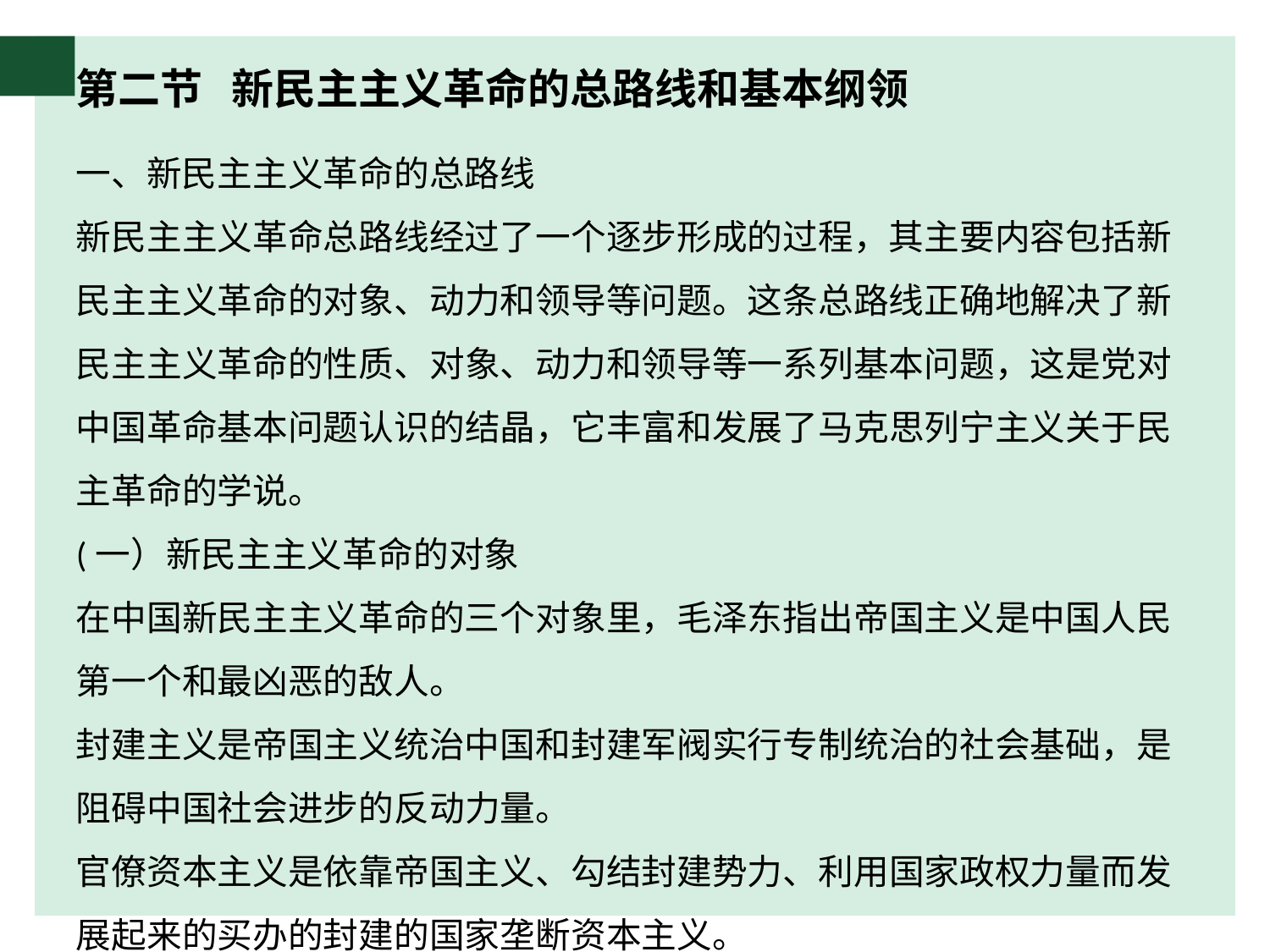

# 第二节   新民主主义革命的总路线和基本纲领
一、新民主主义革命的总路线
新民主主义革命总路线经过了一个逐步形成的过程，其主要内容包括新民主主义革命的对象、动力和领导等问题。这条总路线正确地解决了新民主主义革命的性质、对象、动力和领导等一系列基本问题，这是党对中国革命基本问题认识的结晶，它丰富和发展了马克思列宁主义关于民主革命的学说。
(一）新民主主义革命的对象
在中国新民主主义革命的三个对象里，毛泽东指出帝国主义是中国人民第一个和最凶恶的敌人。
封建主义是帝国主义统治中国和封建军阀实行专制统治的社会基础，是阻碍中国社会进步的反动力量。
官僚资本主义是依靠帝国主义、勾结封建势力、利用国家政权力量而发展起来的买办的封建的国家垄断资本主义。